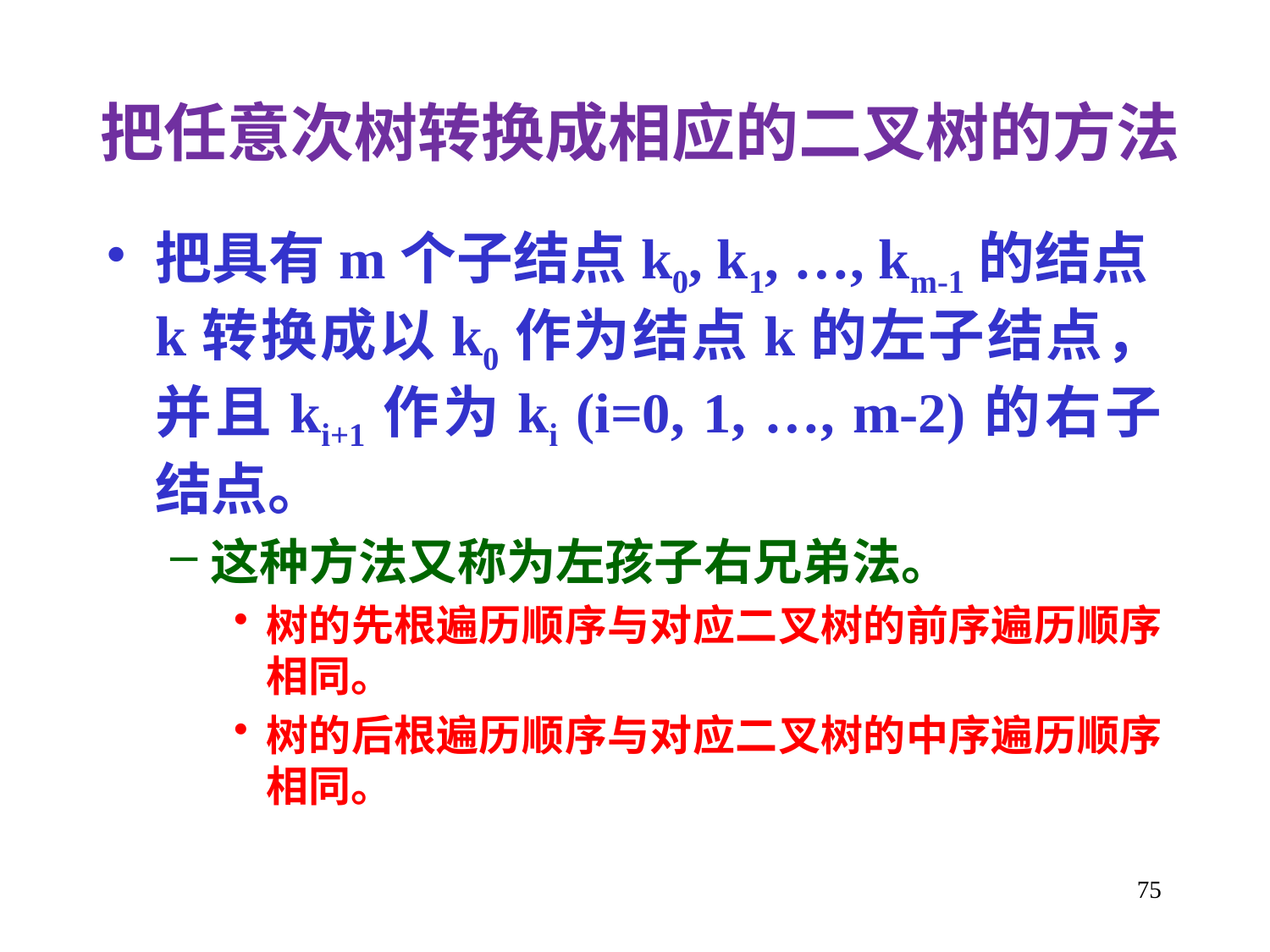

把任意次树转换成相应的二叉树的方法
把具有m个子结点k0, k1, …, km-1的结点k转换成以k0作为结点k的左子结点，并且ki+1作为ki (i=0, 1, …, m-2)的右子结点。
这种方法又称为左孩子右兄弟法。
树的先根遍历顺序与对应二叉树的前序遍历顺序相同。
树的后根遍历顺序与对应二叉树的中序遍历顺序相同。
75